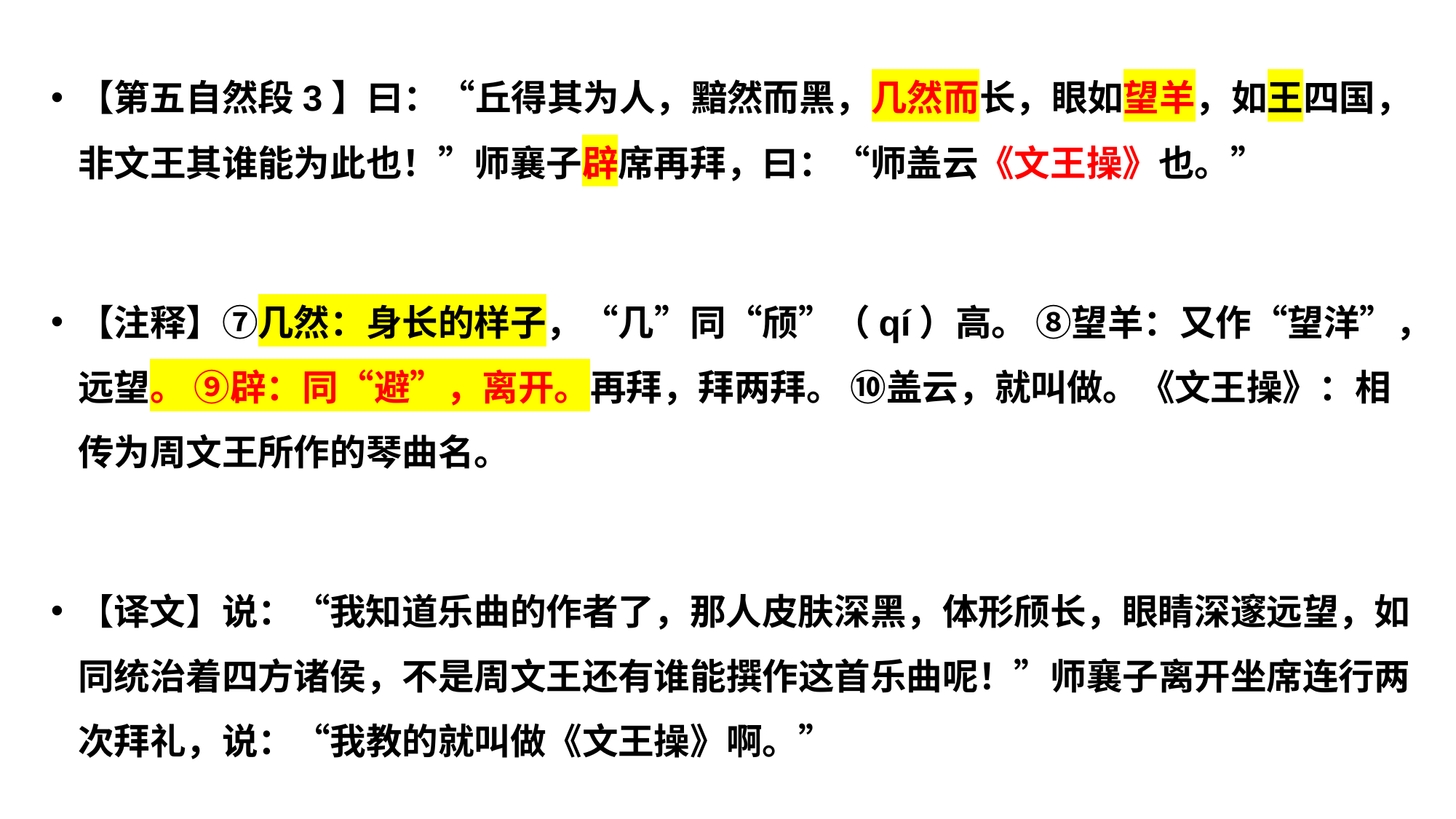

【第五自然段3】曰：“丘得其为人，黯然而黑，几然而长，眼如望羊，如王四国，非文王其谁能为此也！”师襄子辟席再拜，曰：“师盖云《文王操》也。”

【注释】⑦几然：身长的样子，“几”同“颀”（qí）高。 ⑧望羊：又作“望洋”，远望。 ⑨辟：同“避”，离开。再拜，拜两拜。 ⑩盖云，就叫做。《文王操》：相传为周文王所作的琴曲名。

【译文】说：“我知道乐曲的作者了，那人皮肤深黑，体形颀长，眼睛深邃远望，如同统治着四方诸侯，不是周文王还有谁能撰作这首乐曲呢！”师襄子离开坐席连行两次拜礼，说：“我教的就叫做《文王操》啊。”